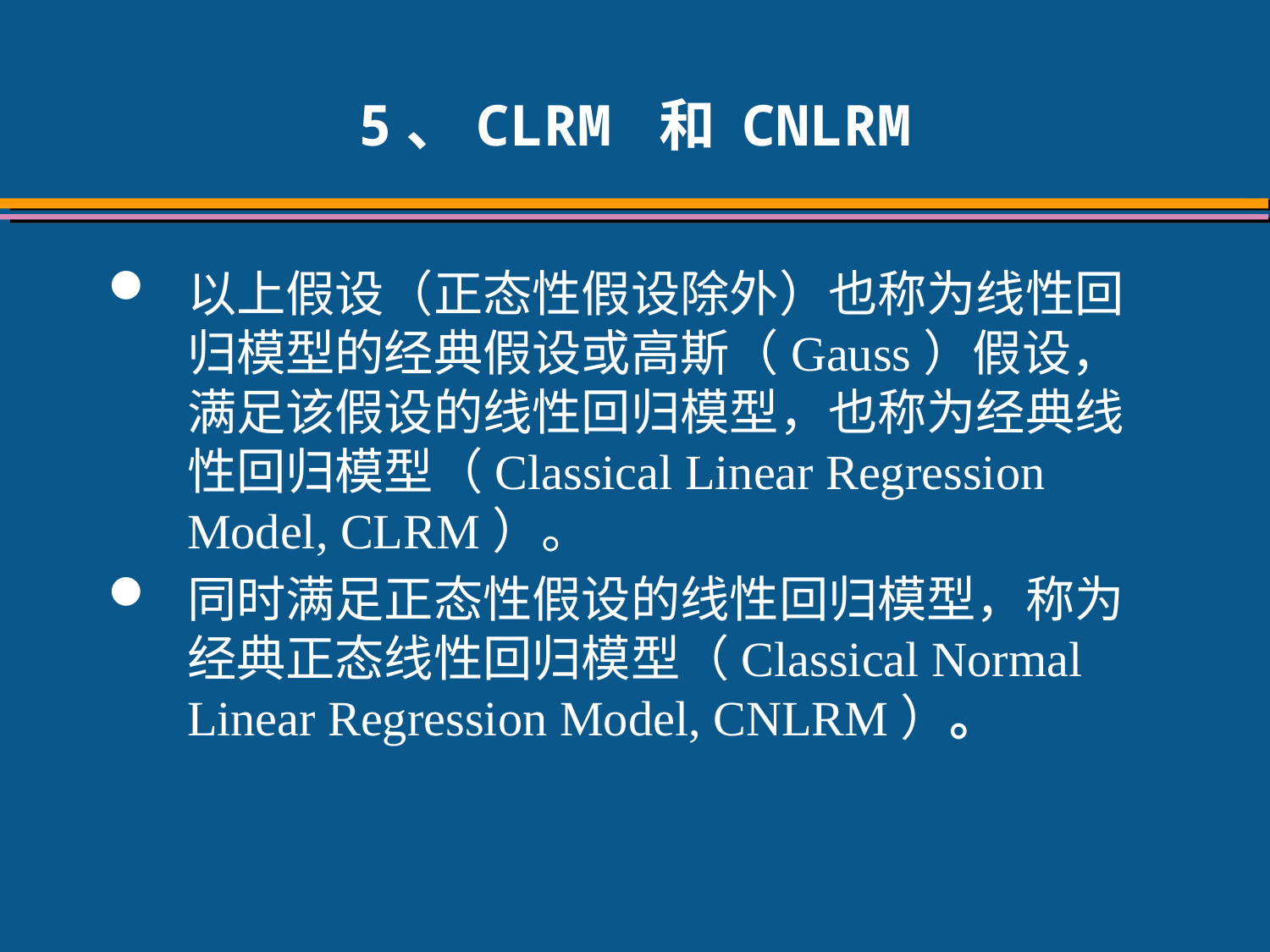

# 5、CLRM 和 CNLRM
以上假设（正态性假设除外）也称为线性回归模型的经典假设或高斯（Gauss）假设，满足该假设的线性回归模型，也称为经典线性回归模型（Classical Linear Regression Model, CLRM）。
同时满足正态性假设的线性回归模型，称为经典正态线性回归模型（Classical Normal Linear Regression Model, CNLRM）。